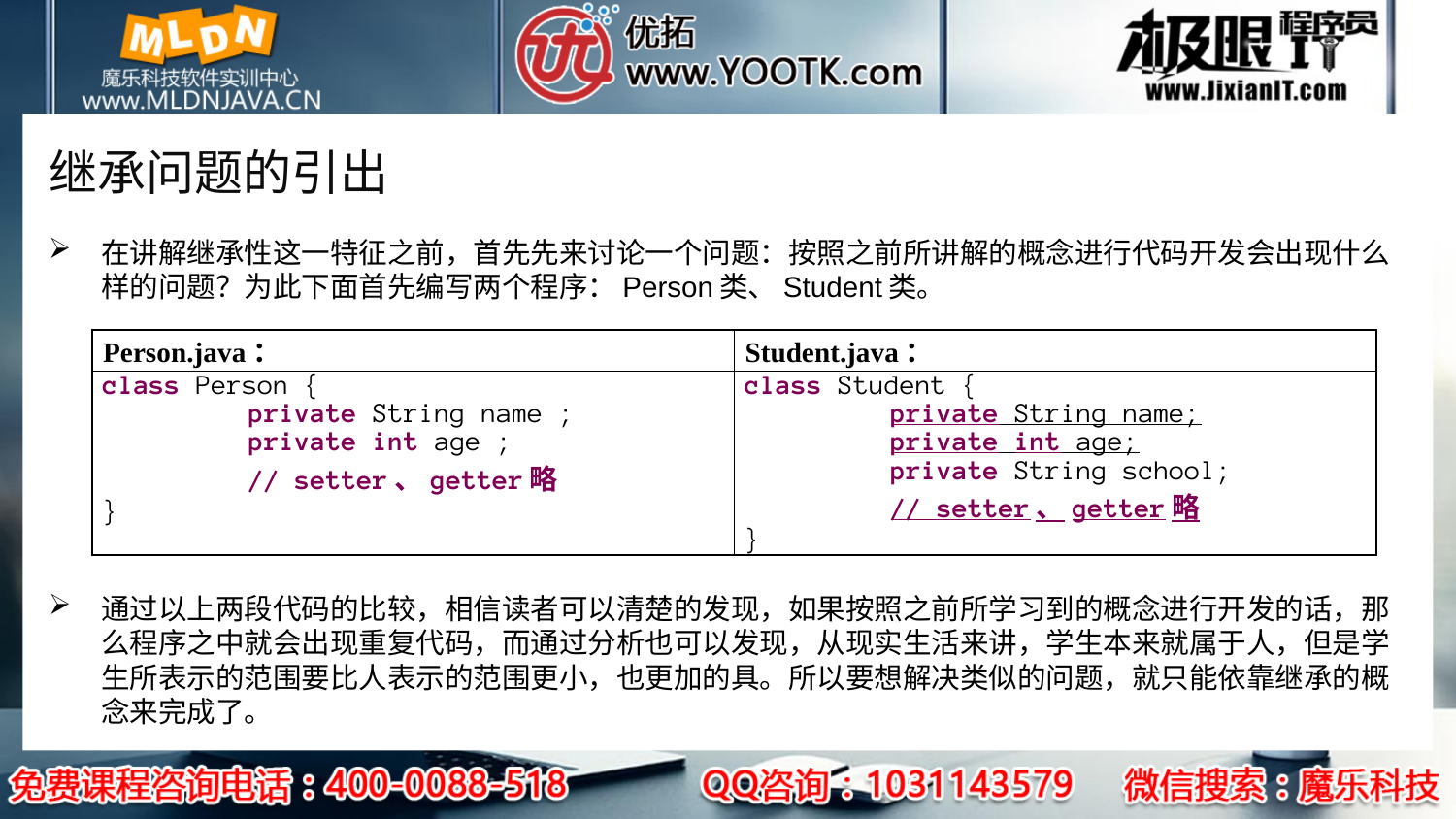

# 继承问题的引出
在讲解继承性这一特征之前，首先先来讨论一个问题：按照之前所讲解的概念进行代码开发会出现什么样的问题？为此下面首先编写两个程序：Person类、Student类。

通过以上两段代码的比较，相信读者可以清楚的发现，如果按照之前所学习到的概念进行开发的话，那么程序之中就会出现重复代码，而通过分析也可以发现，从现实生活来讲，学生本来就属于人，但是学生所表示的范围要比人表示的范围更小，也更加的具。所以要想解决类似的问题，就只能依靠继承的概念来完成了。
| Person.java： | Student.java： |
| --- | --- |
| class Person { private String name ; private int age ; // setter、getter略 } | class Student { private String name; private int age; private String school; // setter、getter略 } |